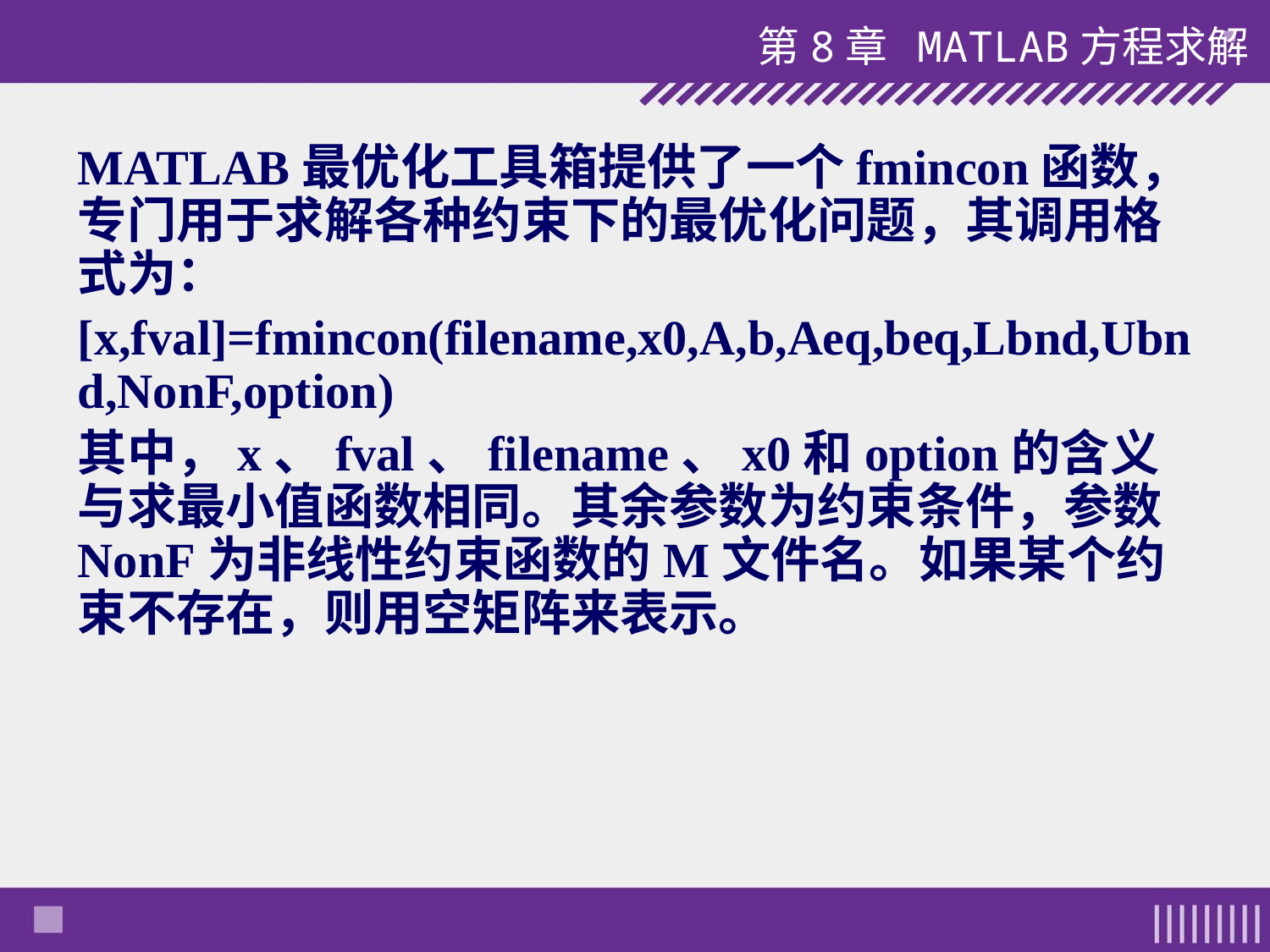

第8章  MATLAB方程求解
MATLAB最优化工具箱提供了一个fmincon函数，专门用于求解各种约束下的最优化问题，其调用格式为：
[x,fval]=fmincon(filename,x0,A,b,Aeq,beq,Lbnd,Ubnd,NonF,option)
其中，x、fval、filename、x0和option的含义与求最小值函数相同。其余参数为约束条件，参数NonF为非线性约束函数的M文件名。如果某个约束不存在，则用空矩阵来表示。